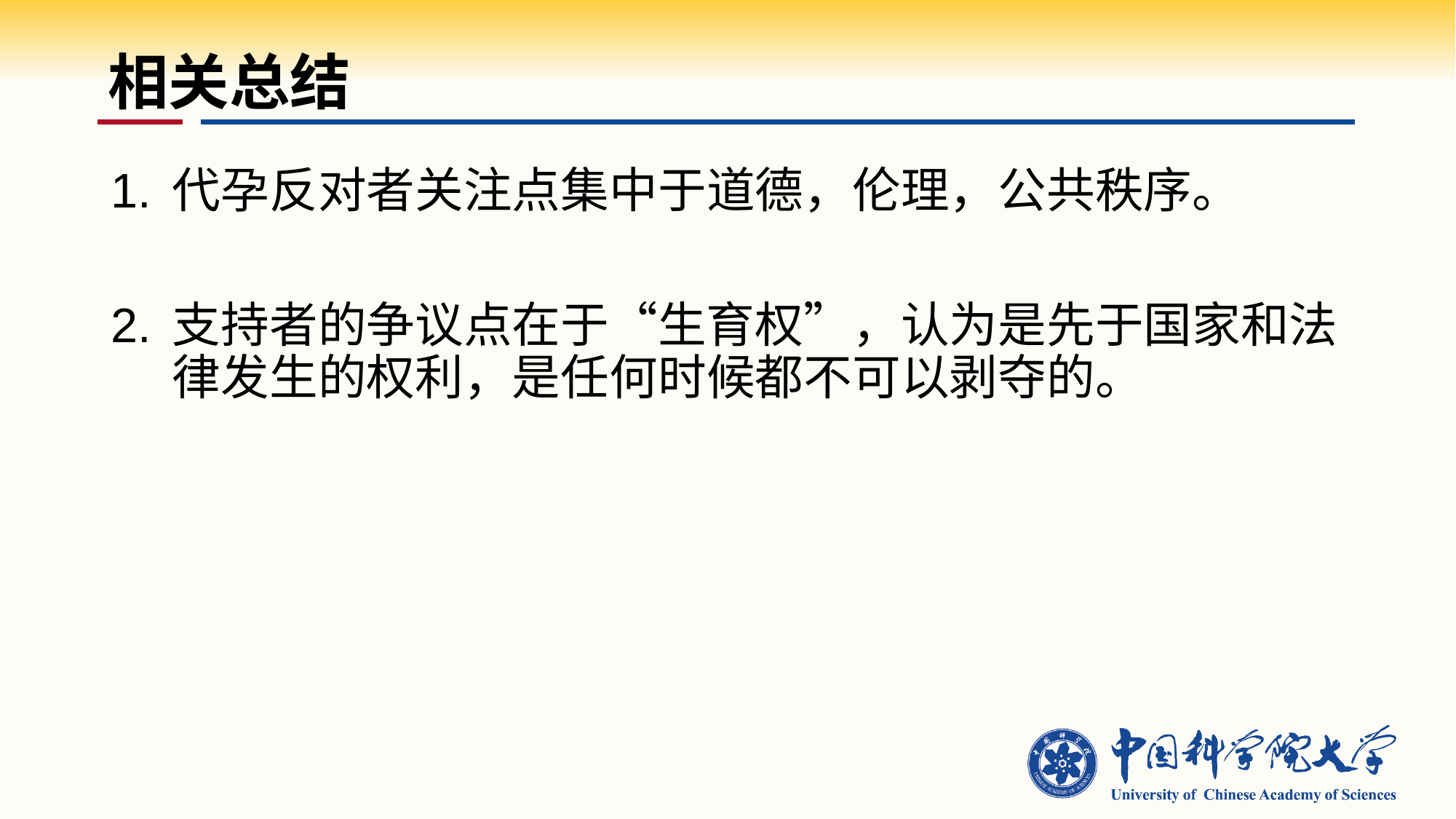

# 相关总结
代孕反对者关注点集中于道德，伦理，公共秩序。

支持者的争议点在于“生育权”，认为是先于国家和法律发生的权利，是任何时候都不可以剥夺的。